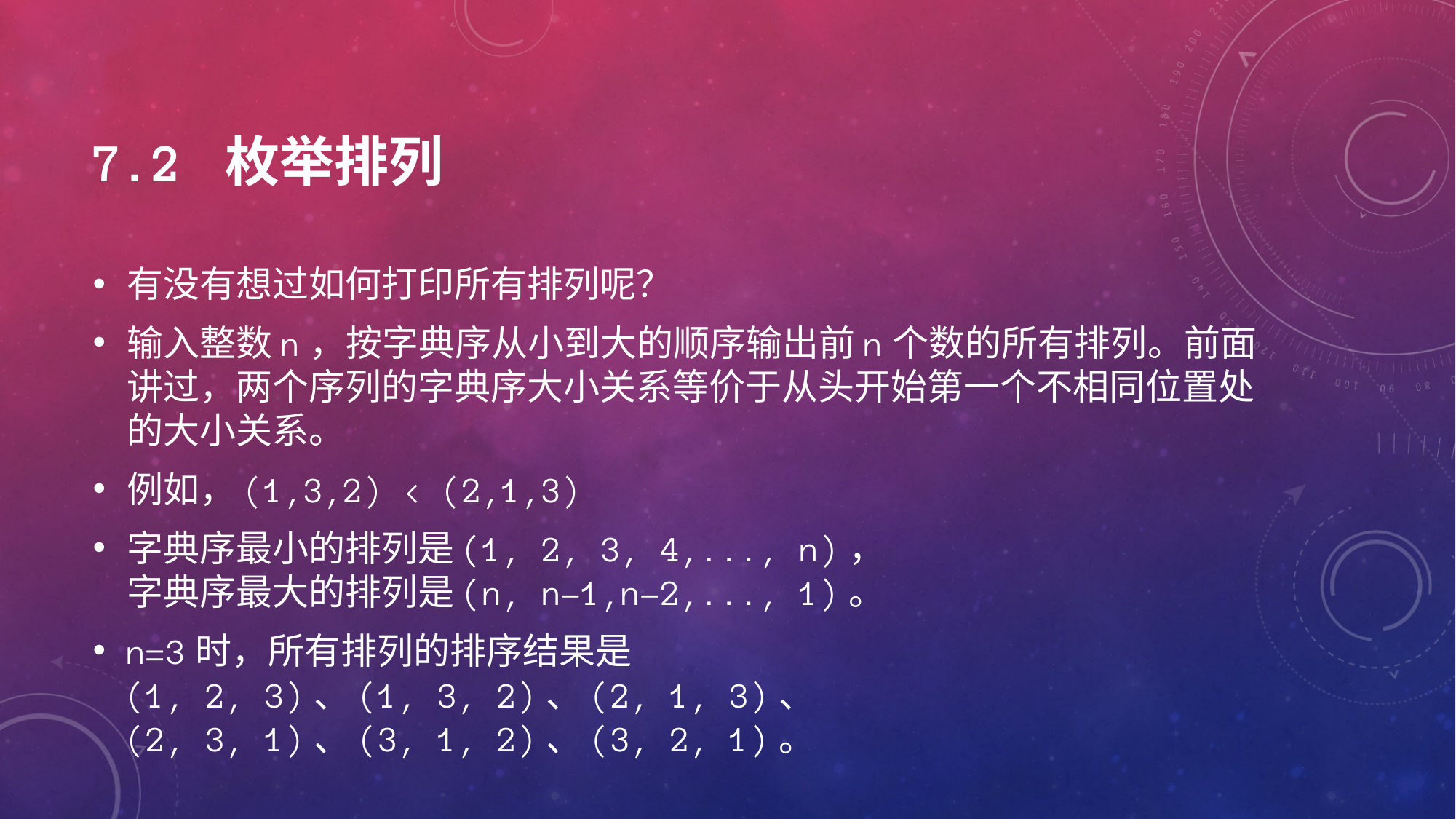

# 7.2 枚举排列
有没有想过如何打印所有排列呢？
输入整数n，按字典序从小到大的顺序输出前n个数的所有排列。前面讲过，两个序列的字典序大小关系等价于从头开始第一个不相同位置处的大小关系。
例如，(1,3,2) < (2,1,3)
字典序最小的排列是(1, 2, 3, 4,..., n)，
字典序最大的排列是(n, n-1,n-2,..., 1)。
n=3时，所有排列的排序结果是
(1, 2, 3)、(1, 3, 2)、(2, 1, 3)、
(2, 3, 1)、(3, 1, 2)、(3, 2, 1)。